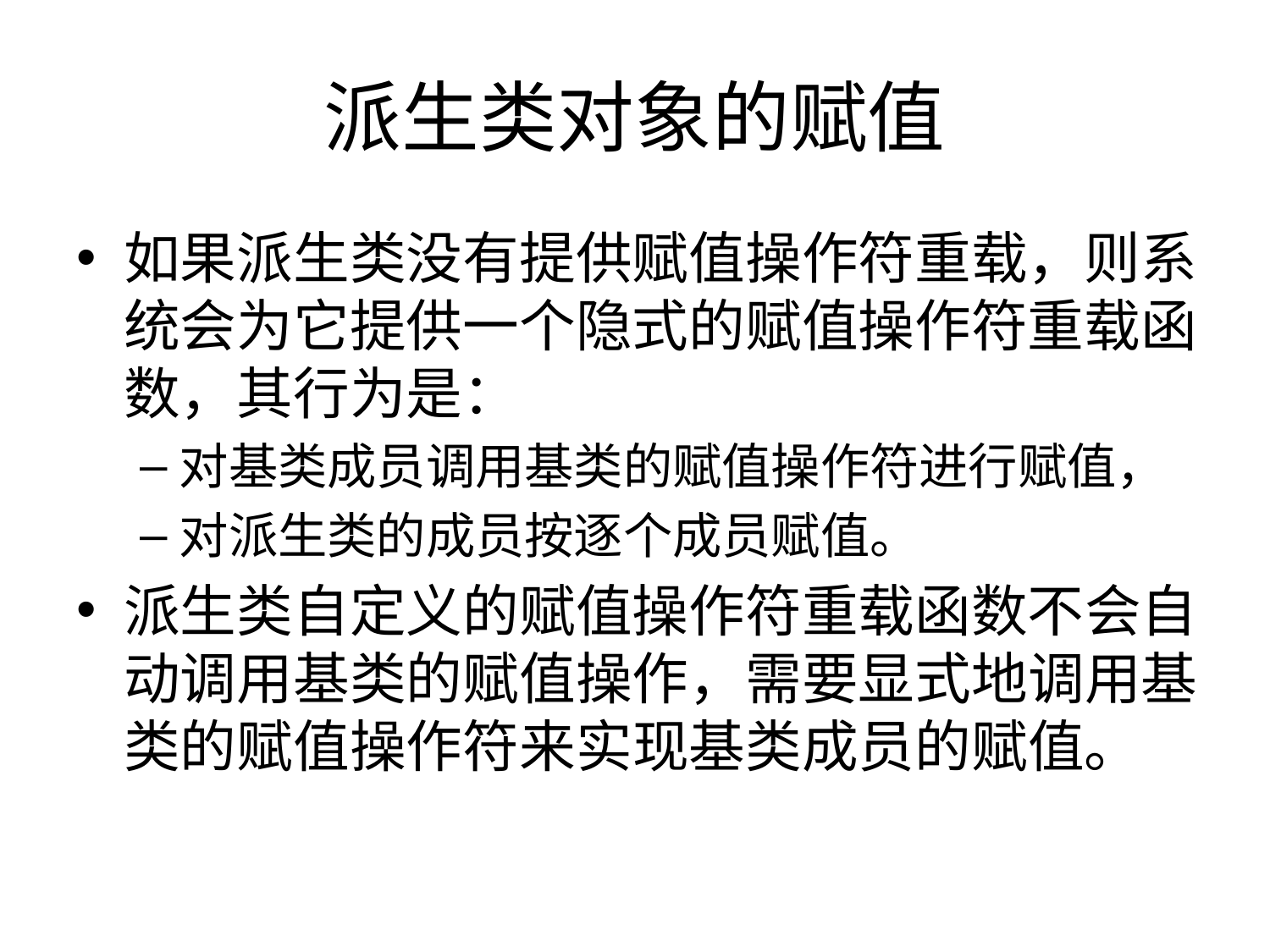

# 派生类对象的赋值
如果派生类没有提供赋值操作符重载，则系统会为它提供一个隐式的赋值操作符重载函数，其行为是：
对基类成员调用基类的赋值操作符进行赋值，
对派生类的成员按逐个成员赋值。
派生类自定义的赋值操作符重载函数不会自动调用基类的赋值操作，需要显式地调用基类的赋值操作符来实现基类成员的赋值。